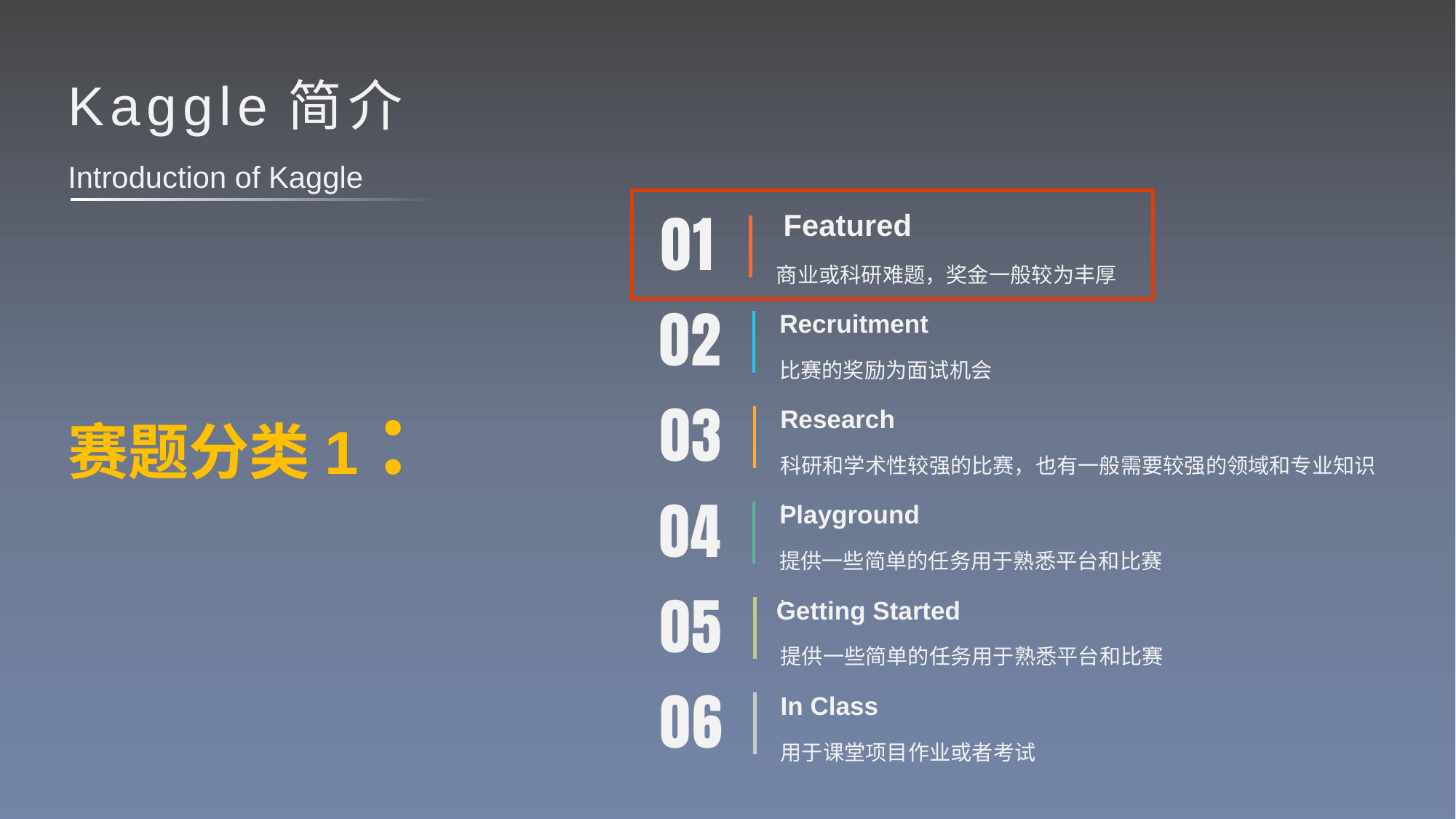

# Kaggle简介
Introduction of Kaggle

Featured

0 1
商业或科研难题，奖金一般较为丰厚
Recruitment
0 2
比赛的奖励为面试机会
Research
赛题分类1：
0 3
科研和学术性较强的比赛，也有一般需要较强的领域和专业知识
.
Playground
0 4
提供一些简单的任务用于熟悉平台和比赛
.
Getting Started
0 5
提供一些简单的任务用于熟悉平台和比赛
In Class
0 6
用于课堂项目作业或者考试